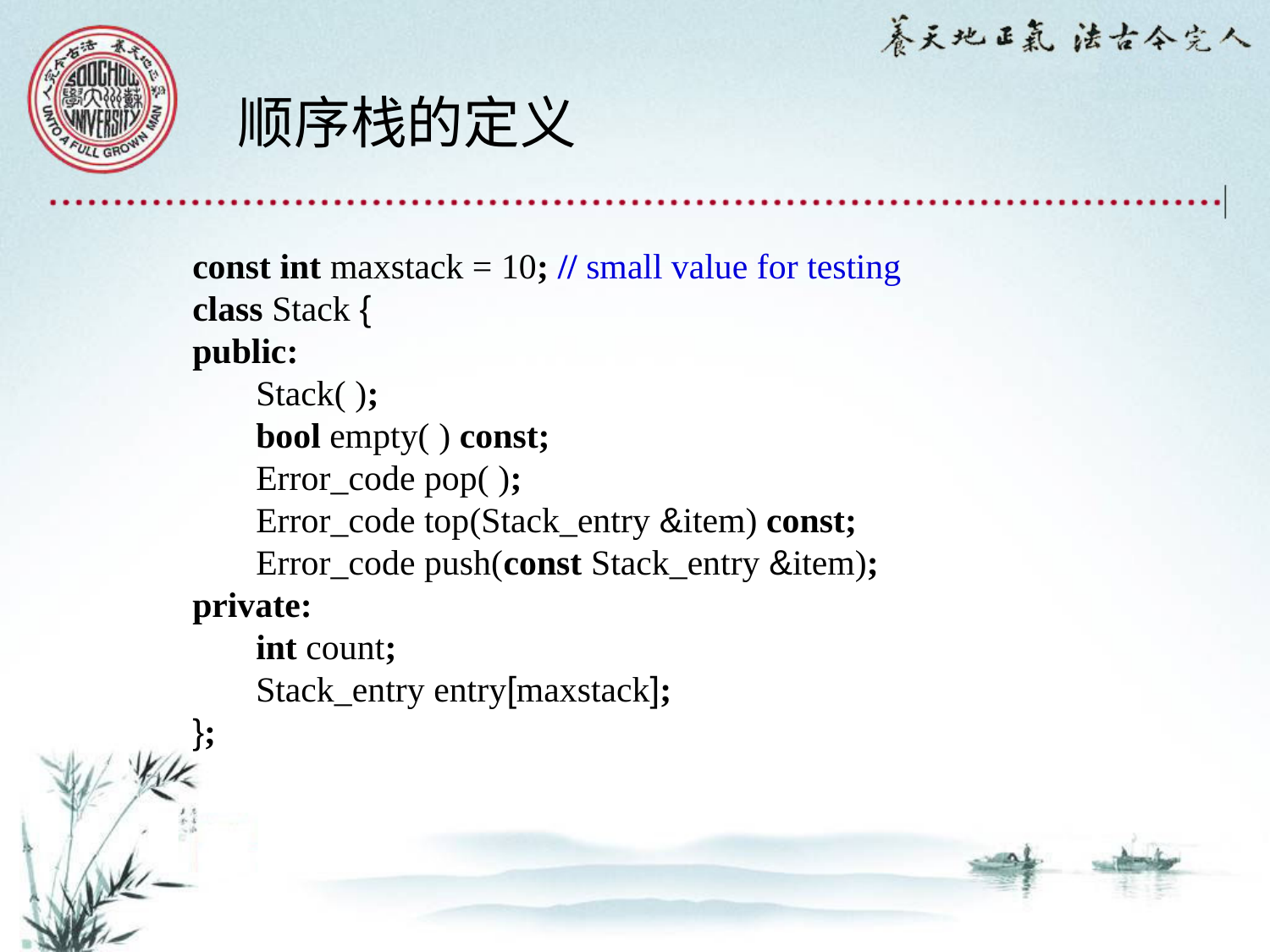

# 顺序栈的定义
const int maxstack = 10; // small value for testing
class Stack {
public:
Stack( );
bool empty( ) const;
Error_code pop( );
Error_code top(Stack_entry &item) const;
Error_code push(const Stack_entry &item);
private:
int count;
Stack_entry entry[maxstack];
};